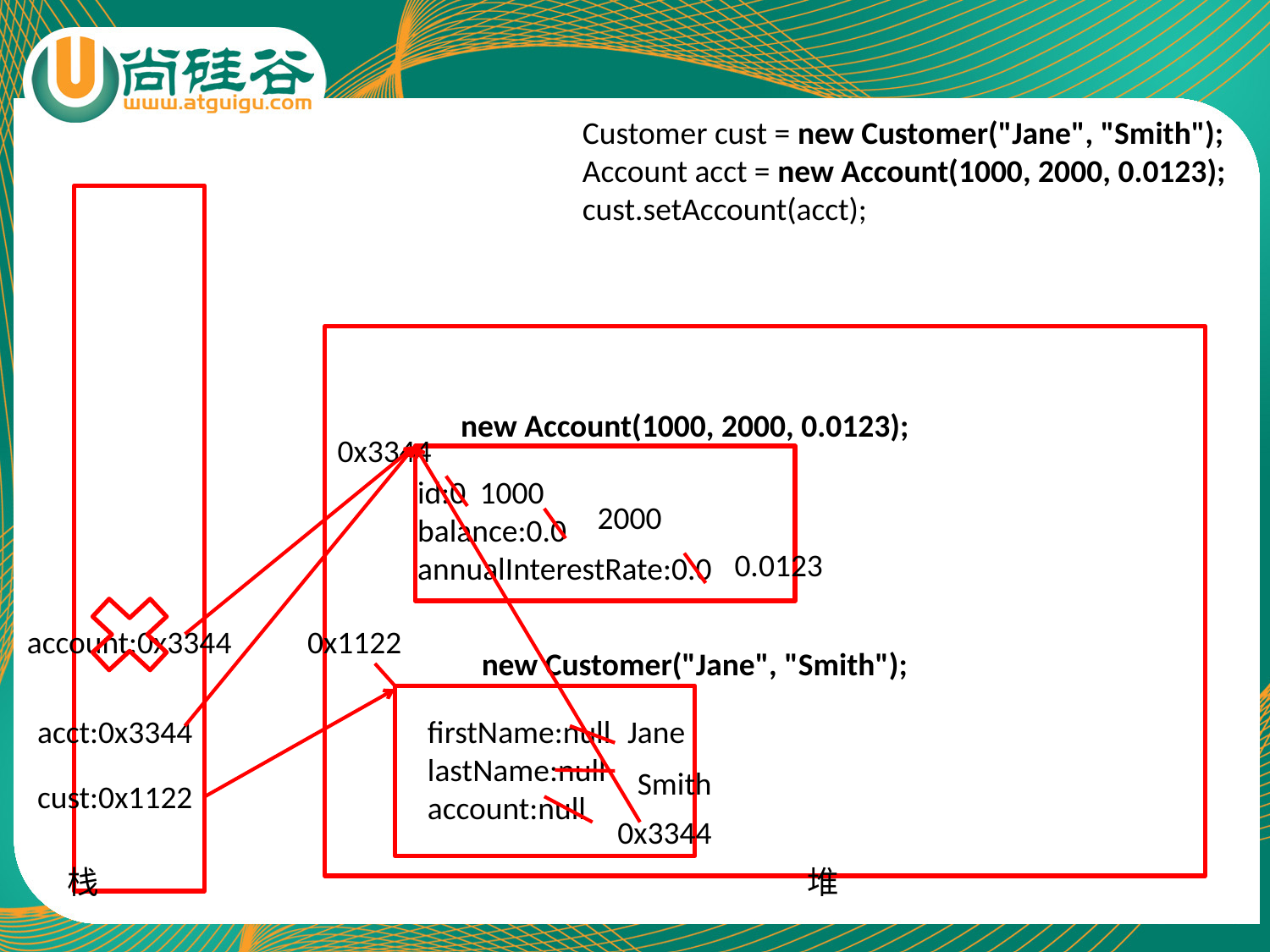

Customer cust = new Customer("Jane", "Smith");
Account acct = new Account(1000, 2000, 0.0123);
cust.setAccount(acct);

new Account(1000, 2000, 0.0123);
0x3344

id:0
balance:0.0
annualInterestRate:0.0
1000
2000
0.0123

account:0x3344
0x1122
new Customer("Jane", "Smith");

acct:0x3344
firstName:null
lastName:null
account:null
Jane
Smith
cust:0x1122
0x3344
栈
堆